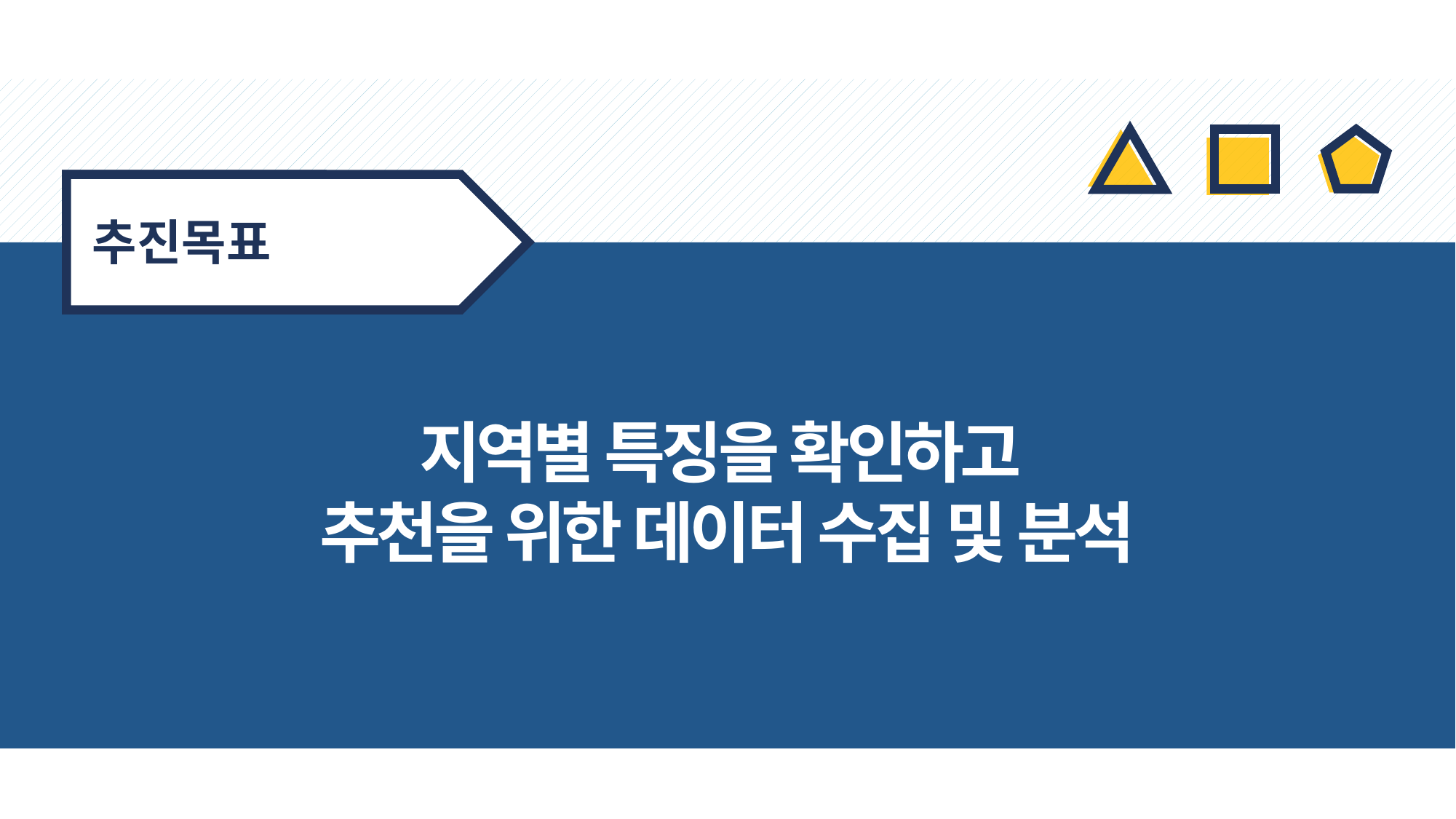

@추진목표

추진목표

지역별 특징을 확인하고
추천을 위한 데이터 수집 및 분석